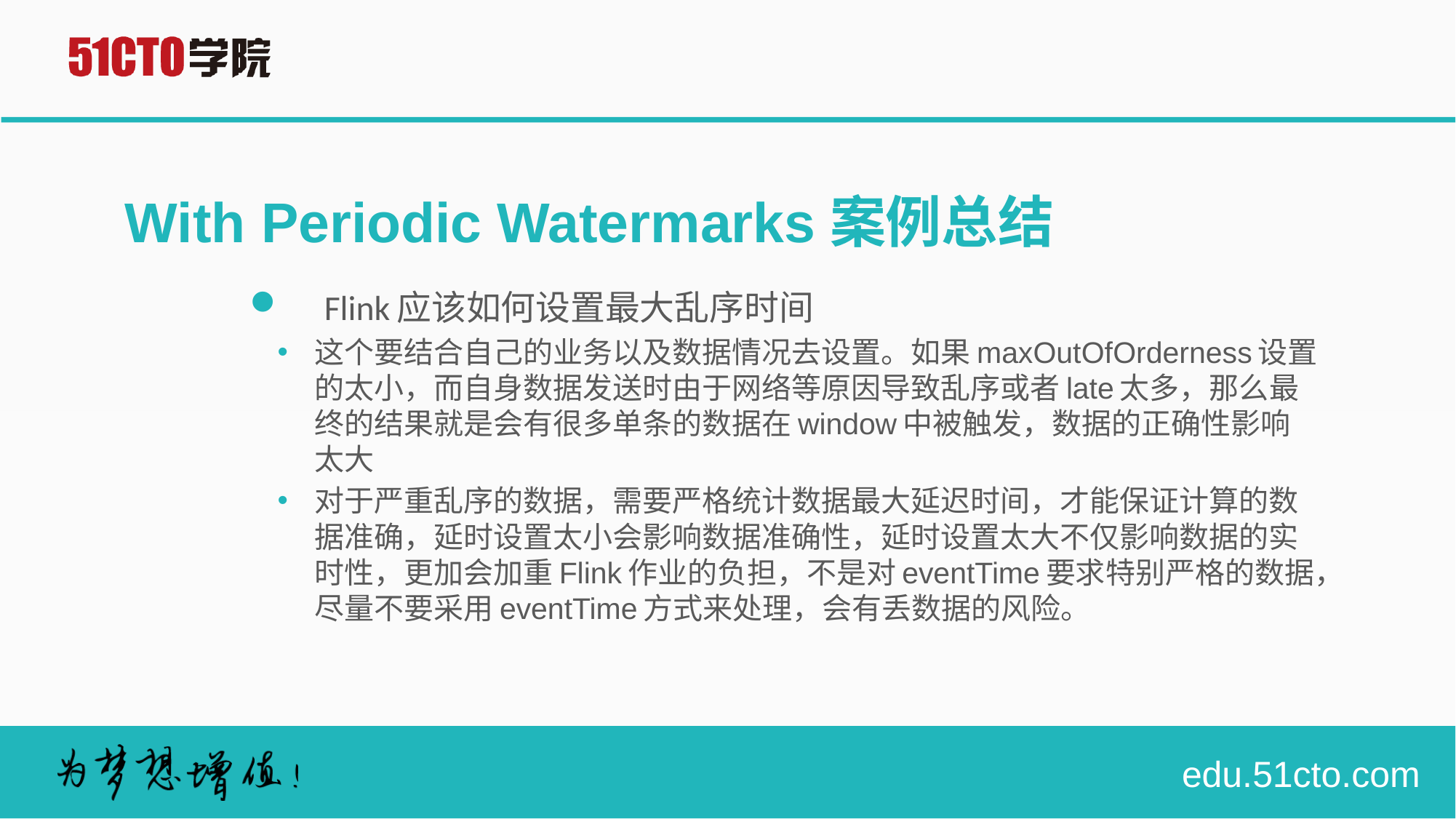

# With Periodic Watermarks案例总结
Flink应该如何设置最大乱序时间
这个要结合自己的业务以及数据情况去设置。如果maxOutOfOrderness设置的太小，而自身数据发送时由于网络等原因导致乱序或者late太多，那么最终的结果就是会有很多单条的数据在window中被触发，数据的正确性影响太大
对于严重乱序的数据，需要严格统计数据最大延迟时间，才能保证计算的数据准确，延时设置太小会影响数据准确性，延时设置太大不仅影响数据的实时性，更加会加重Flink作业的负担，不是对eventTime要求特别严格的数据，尽量不要采用eventTime方式来处理，会有丢数据的风险。